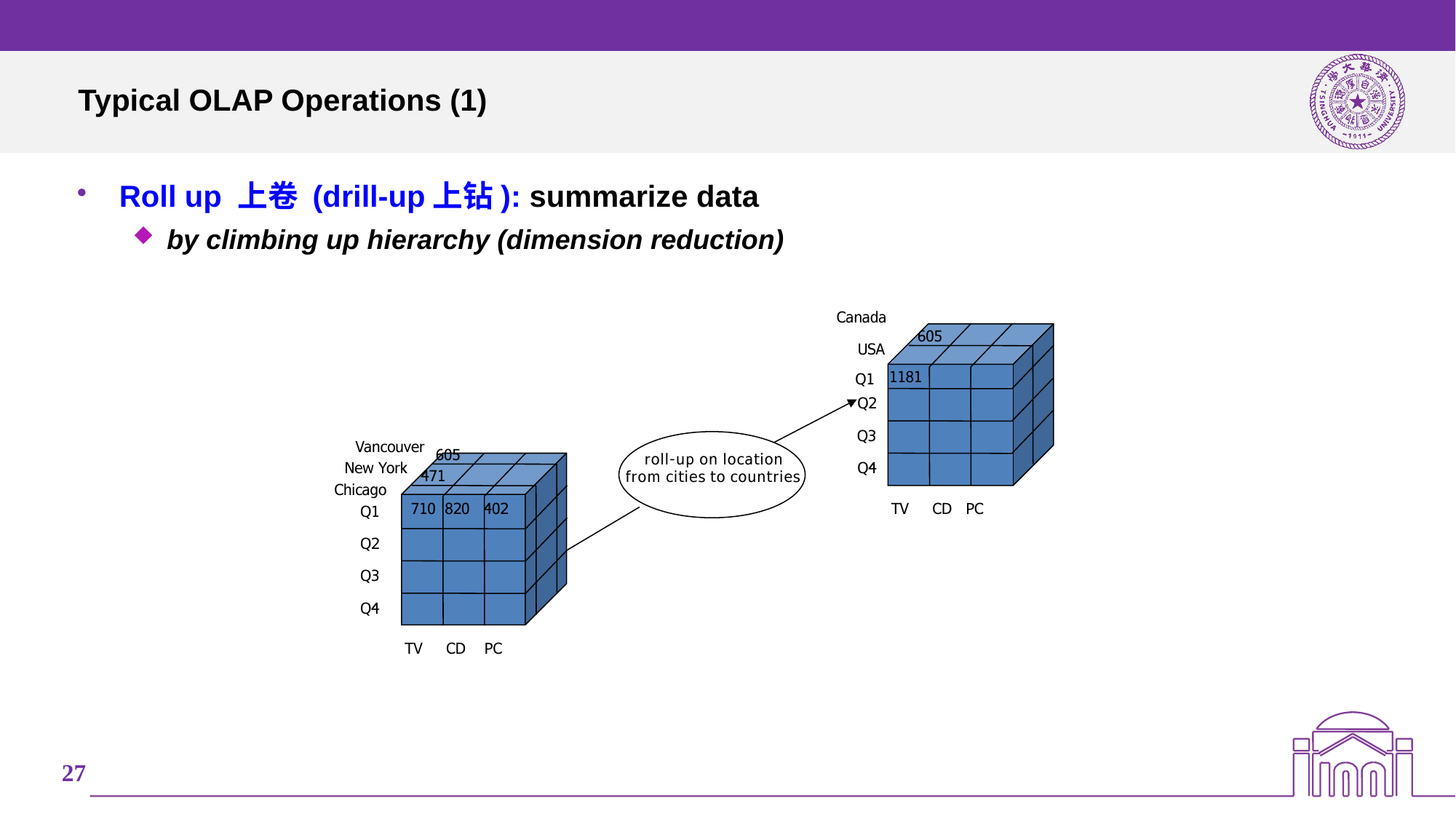

# Typical OLAP Operations (1)
Roll up 上卷 (drill-up上钻): summarize data
by climbing up hierarchy (dimension reduction)
Canada
605

USA

1181
Q1

Q2

Q3

 Vancouver

 605
    roll-up on location
from cities to countries
 New York

Q4

471

 Chicago

710  820   402
 TV     CD   PC
Q1

Q2

Q3

Q4

 TV     CD    PC